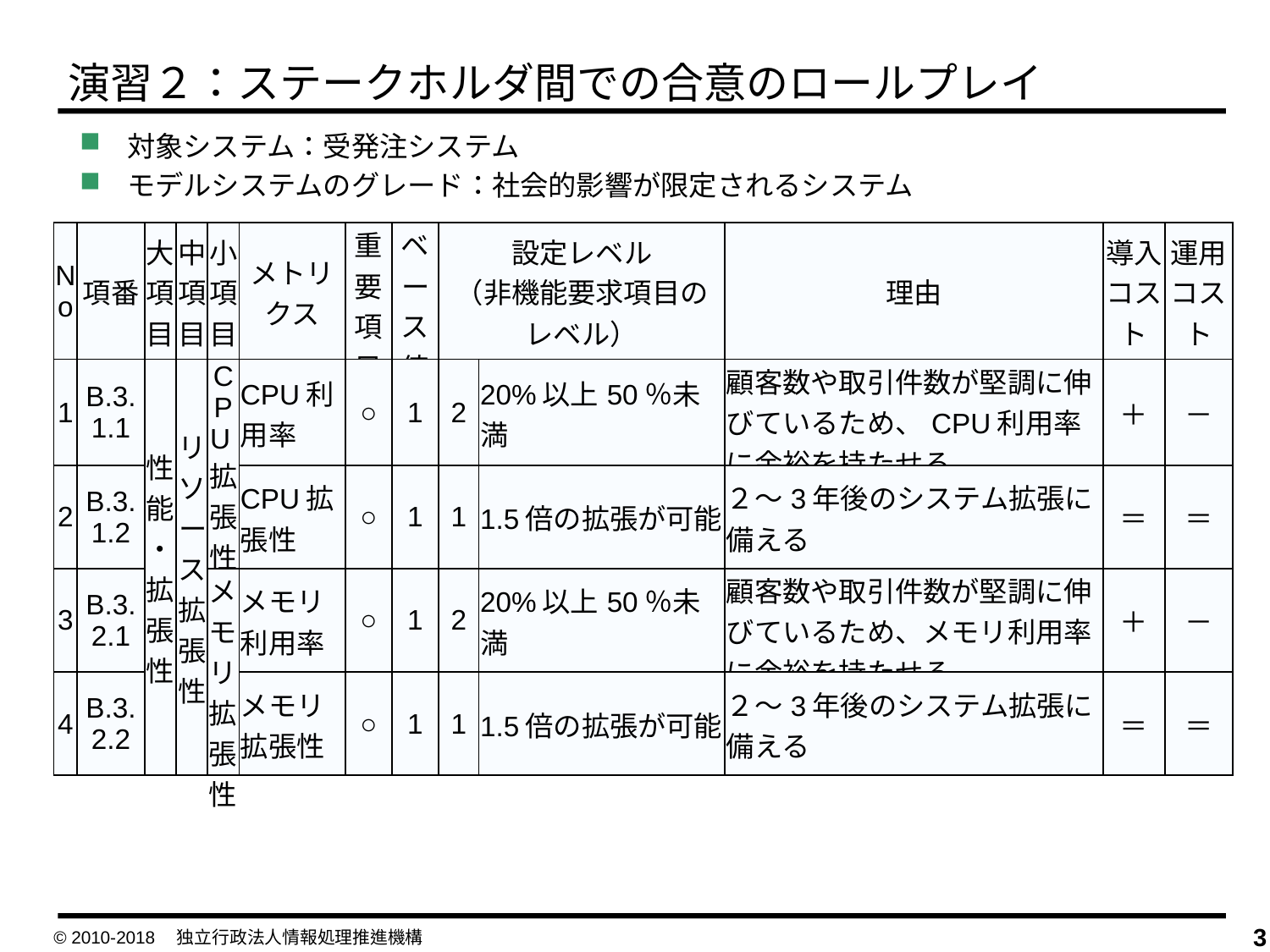

演習２：ステークホルダ間での合意のロールプレイ
対象システム：受発注システム
モデルシステムのグレード：社会的影響が限定されるシステム
| No | 項番 | 大項目 | 中項目 | 小項目 | メトリクス | 重要項目 | ベース値 | 設定レベル （非機能要求項目の レベル） |  | 理由 | 導入コスト | 運用コスト |
| --- | --- | --- | --- | --- | --- | --- | --- | --- | --- | --- | --- | --- |
| 1 | B.3.1.1 | 性能・拡張性 | リソース拡張性 | CPU拡張性 | CPU利用率 | ○ | 1 | 2 | 20%以上50％未満 | 顧客数や取引件数が堅調に伸びているため、CPU利用率に余裕を持たせる | ＋ | － |
| 2 | B.3.1.2 |  |  |  | CPU拡張性 | ○ | 1 | 1 | 1.5倍の拡張が可能 | ２～3年後のシステム拡張に備える | ＝ | ＝ |
| 3 | B.3.2.1 |  |  | メモリ拡張性 | メモリ利用率 | ○ | 1 | 2 | 20%以上50％未満 | 顧客数や取引件数が堅調に伸びているため、メモリ利用率に余裕を持たせる | ＋ | － |
| 4 | B.3.2.2 |  |  |  | メモリ拡張性 | ○ | 1 | 1 | 1.5倍の拡張が可能 | ２～3年後のシステム拡張に備える | ＝ | ＝ |
© 2010-2018　独立行政法人情報処理推進機構